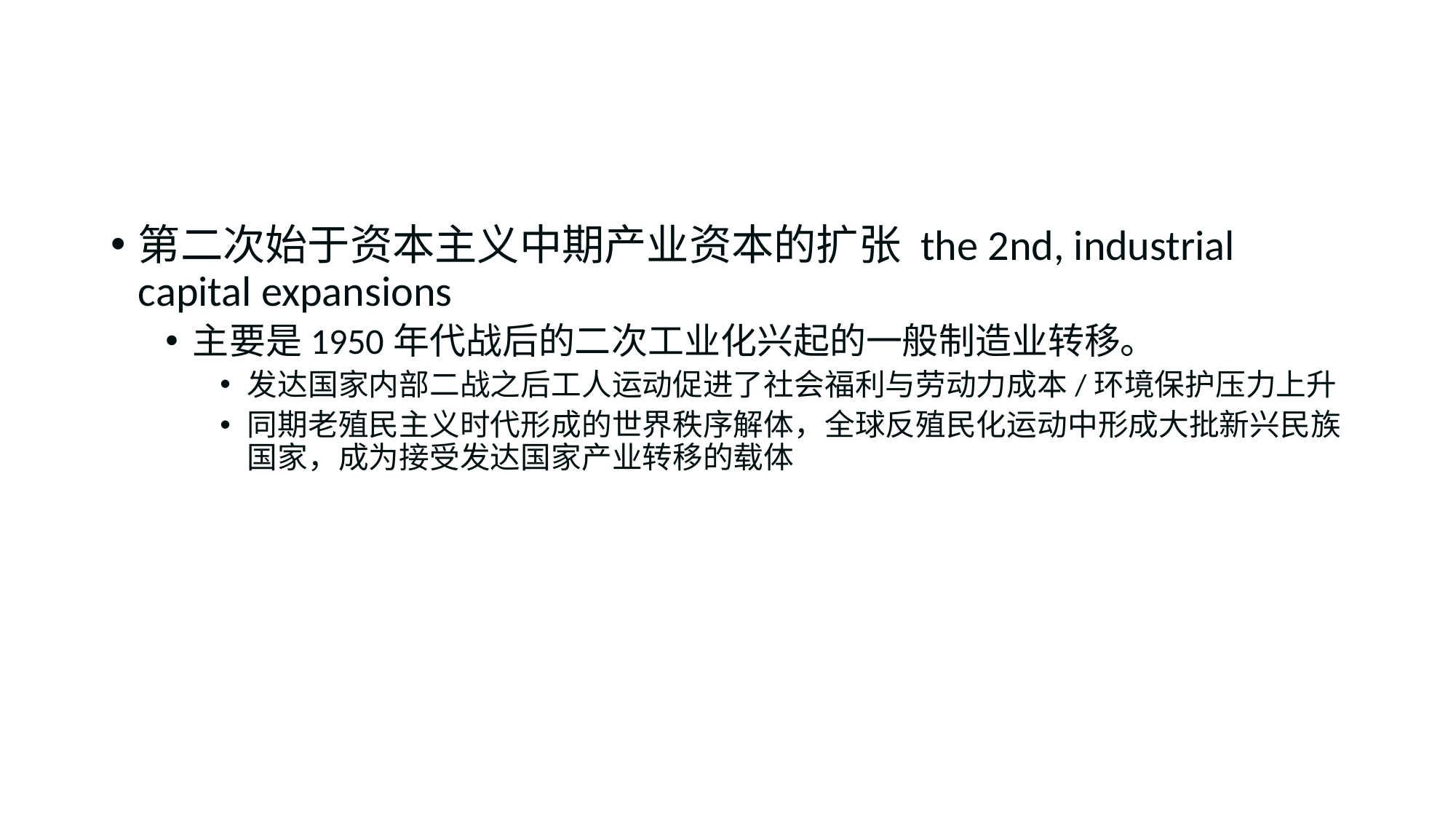

第二次始于资本主义中期产业资本的扩张 the 2nd, industrial capital expansions
主要是1950年代战后的二次工业化兴起的一般制造业转移。
发达国家内部二战之后工人运动促进了社会福利与劳动力成本/环境保护压力上升
同期老殖民主义时代形成的世界秩序解体，全球反殖民化运动中形成大批新兴民族国家，成为接受发达国家产业转移的载体